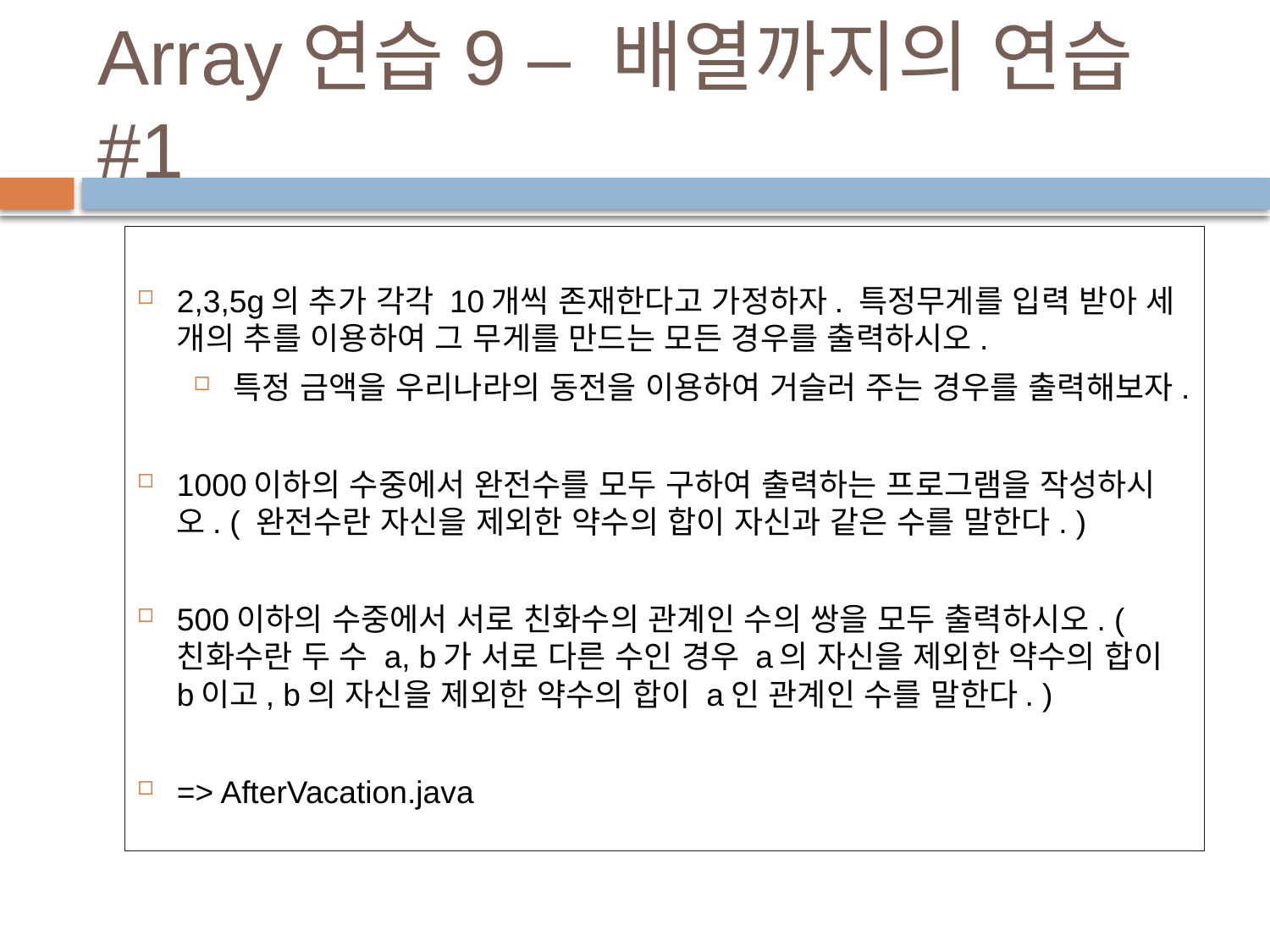

# Array연습9 – 배열까지의 연습#1

2,3,5g의 추가 각각 10개씩 존재한다고 가정하자. 특정무게를 입력 받아 세 개의 추를 이용하여 그 무게를 만드는 모든 경우를 출력하시오.
특정 금액을 우리나라의 동전을 이용하여 거슬러 주는 경우를 출력해보자.

1000이하의 수중에서 완전수를 모두 구하여 출력하는 프로그램을 작성하시오. ( 완전수란 자신을 제외한 약수의 합이 자신과 같은 수를 말한다. )

500이하의 수중에서 서로 친화수의 관계인 수의 쌍을 모두 출력하시오. ( 친화수란 두 수 a, b가 서로 다른 수인 경우 a의 자신을 제외한 약수의 합이 b이고, b의 자신을 제외한 약수의 합이 a인 관계인 수를 말한다. )

=> AfterVacation.java